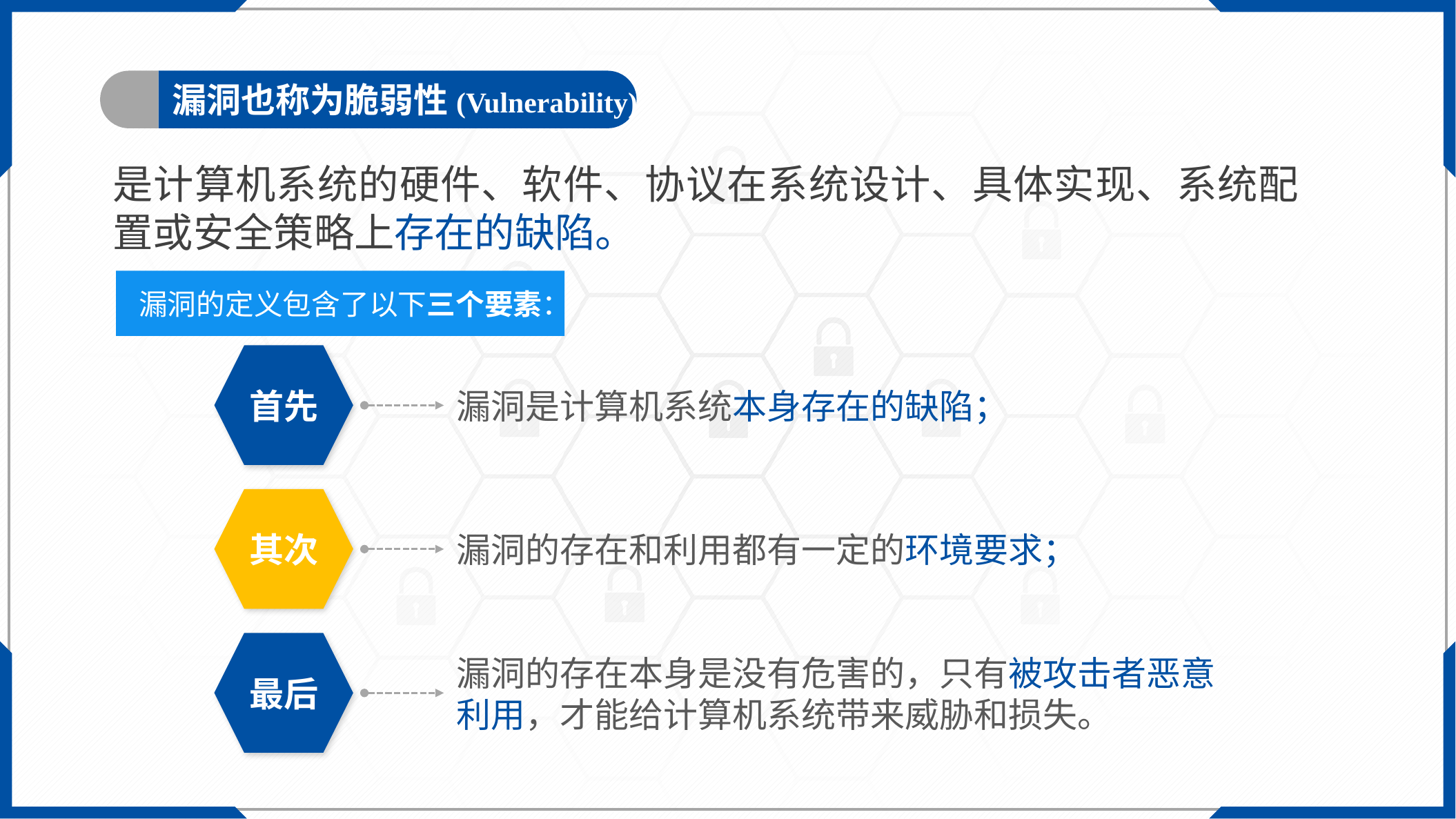

漏洞也称为脆弱性(Vulnerability)

是计算机系统的硬件、软件、协议在系统设计、具体实现、系统配置或安全策略上存在的缺陷。
漏洞的定义包含了以下三个要素：
首先
漏洞是计算机系统本身存在的缺陷；
其次
漏洞的存在和利用都有一定的环境要求；
最后
漏洞的存在本身是没有危害的，只有被攻击者恶意利用，才能给计算机系统带来威胁和损失。